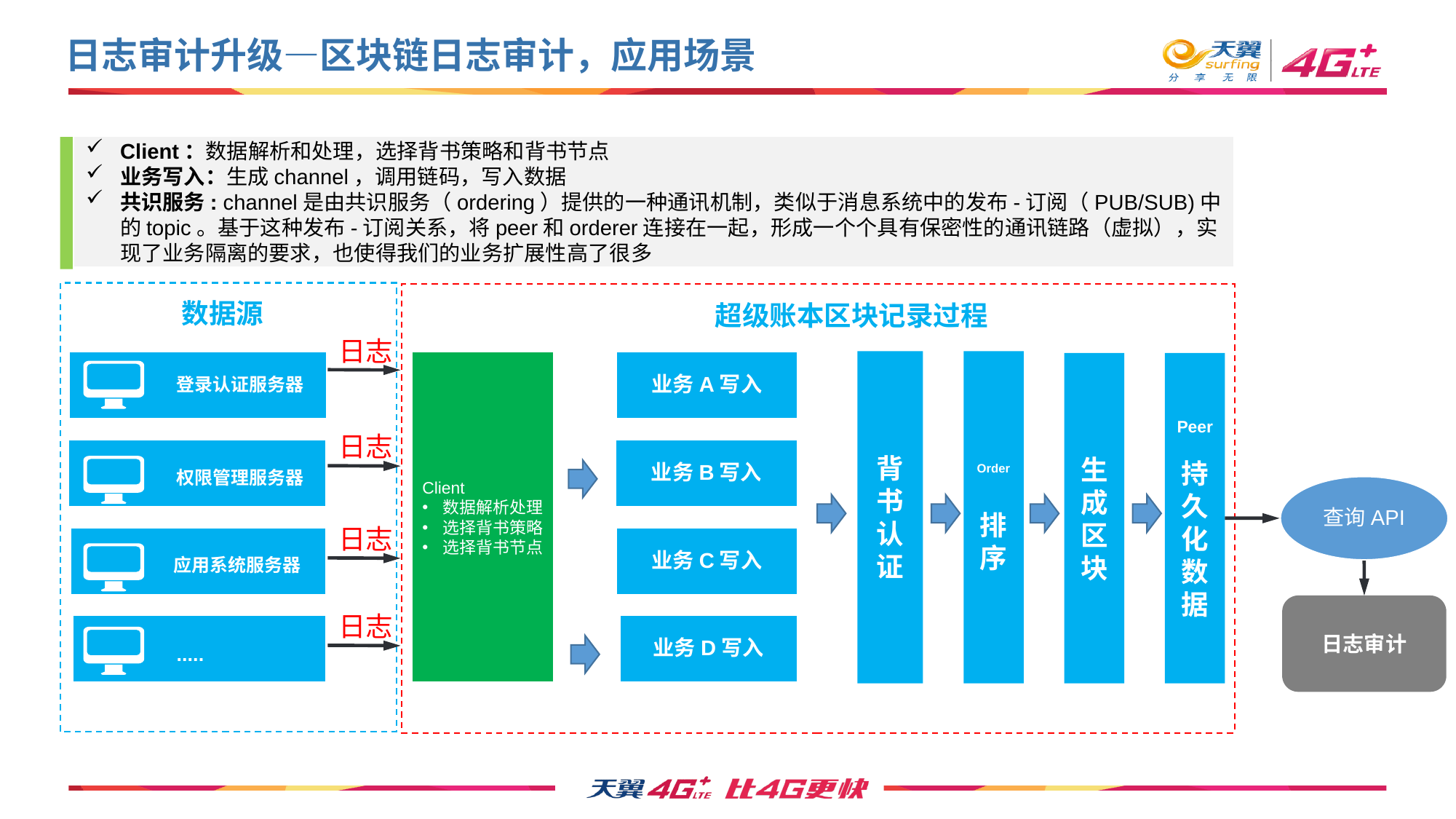

日志审计升级—区块链日志审计，应用场景

Client：数据解析和处理，选择背书策略和背书节点
业务写入：生成channel，调用链码，写入数据
共识服务: channel是由共识服务（ordering）提供的一种通讯机制，类似于消息系统中的发布-订阅（PUB/SUB)中的topic。基于这种发布-订阅关系，将peer和orderer连接在一起，形成一个个具有保密性的通讯链路（虚拟），实现了业务隔离的要求，也使得我们的业务扩展性高了很多

数据源
超级账本区块记录过程
日志

业务A写入
背书认证
Client
数据解析处理
选择背书策略
选择背书节点
Order

排序
生成区块
Peer

持久化数据

登录认证服务器
日志

业务B写入

权限管理服务器
查询API

日志

业务C写入

应用系统服务器
短信验证码
日志审计
日志

业务D写入

.....